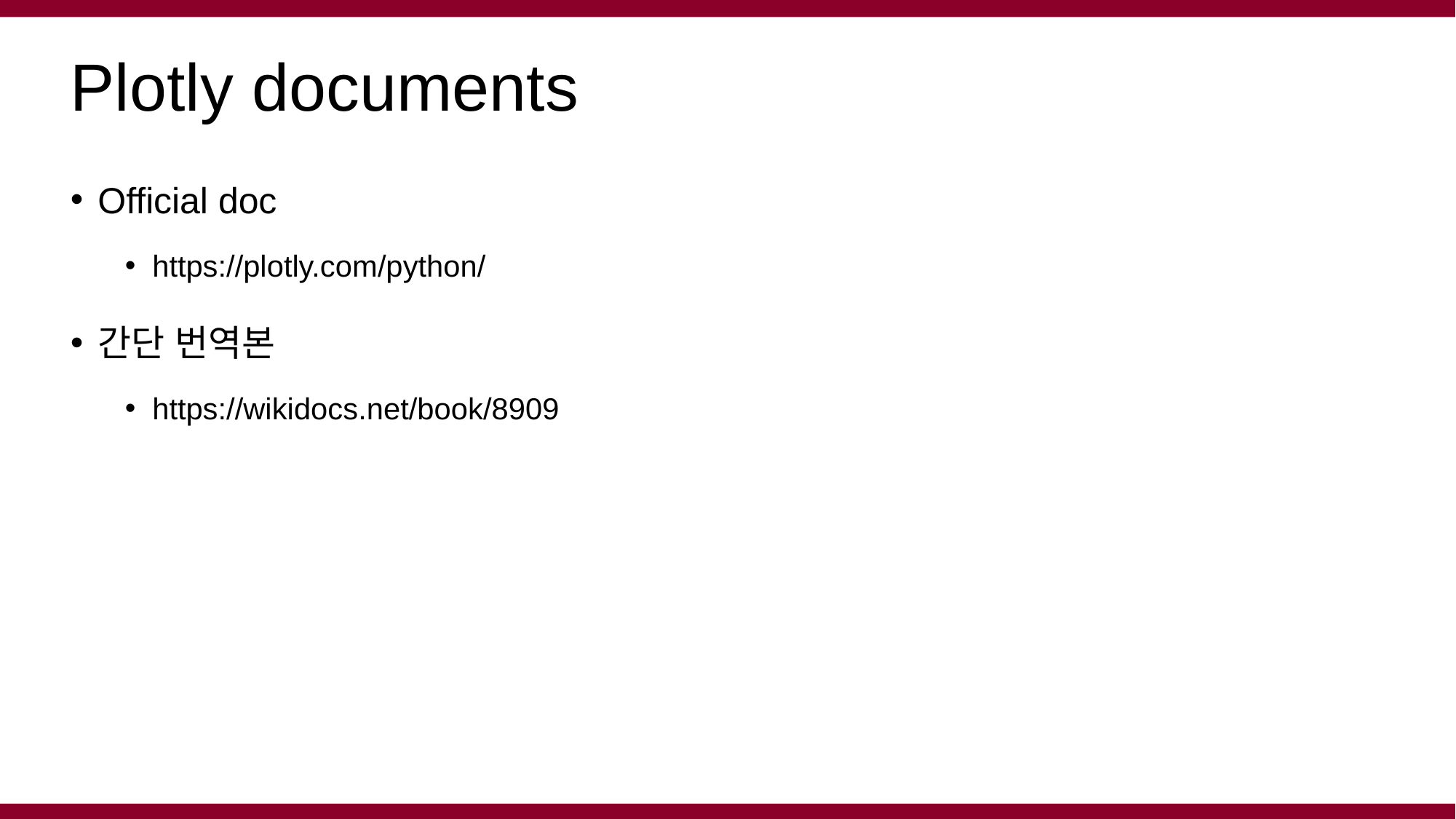

# Plotly documents
Official doc
https://plotly.com/python/
간단 번역본
https://wikidocs.net/book/8909